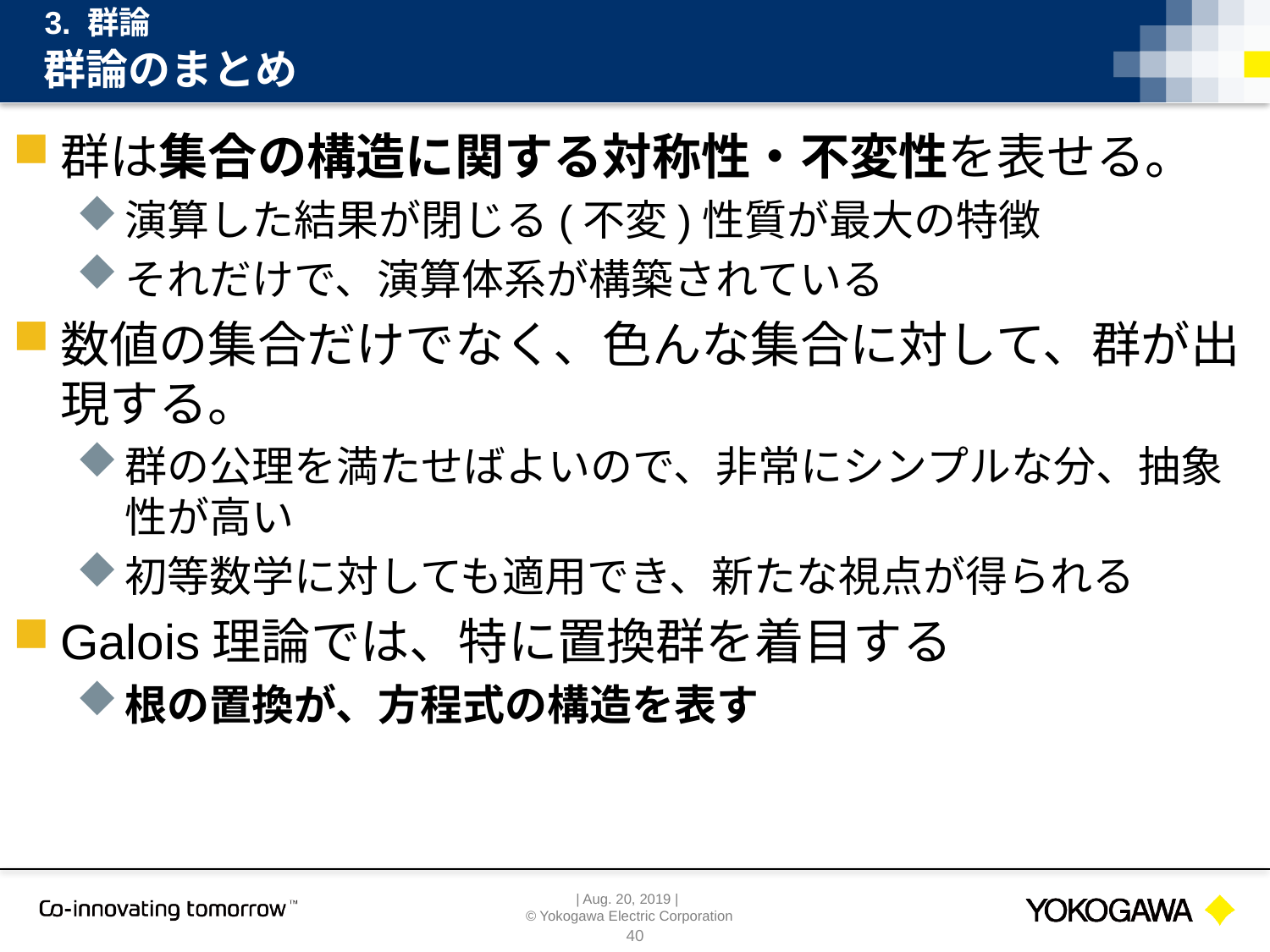

3. 群論
# 群論のまとめ
群は集合の構造に関する対称性・不変性を表せる。
演算した結果が閉じる(不変)性質が最大の特徴
それだけで、演算体系が構築されている
数値の集合だけでなく、色んな集合に対して、群が出現する。
群の公理を満たせばよいので、非常にシンプルな分、抽象性が高い
初等数学に対しても適用でき、新たな視点が得られる
Galois理論では、特に置換群を着目する
根の置換が、方程式の構造を表す
40